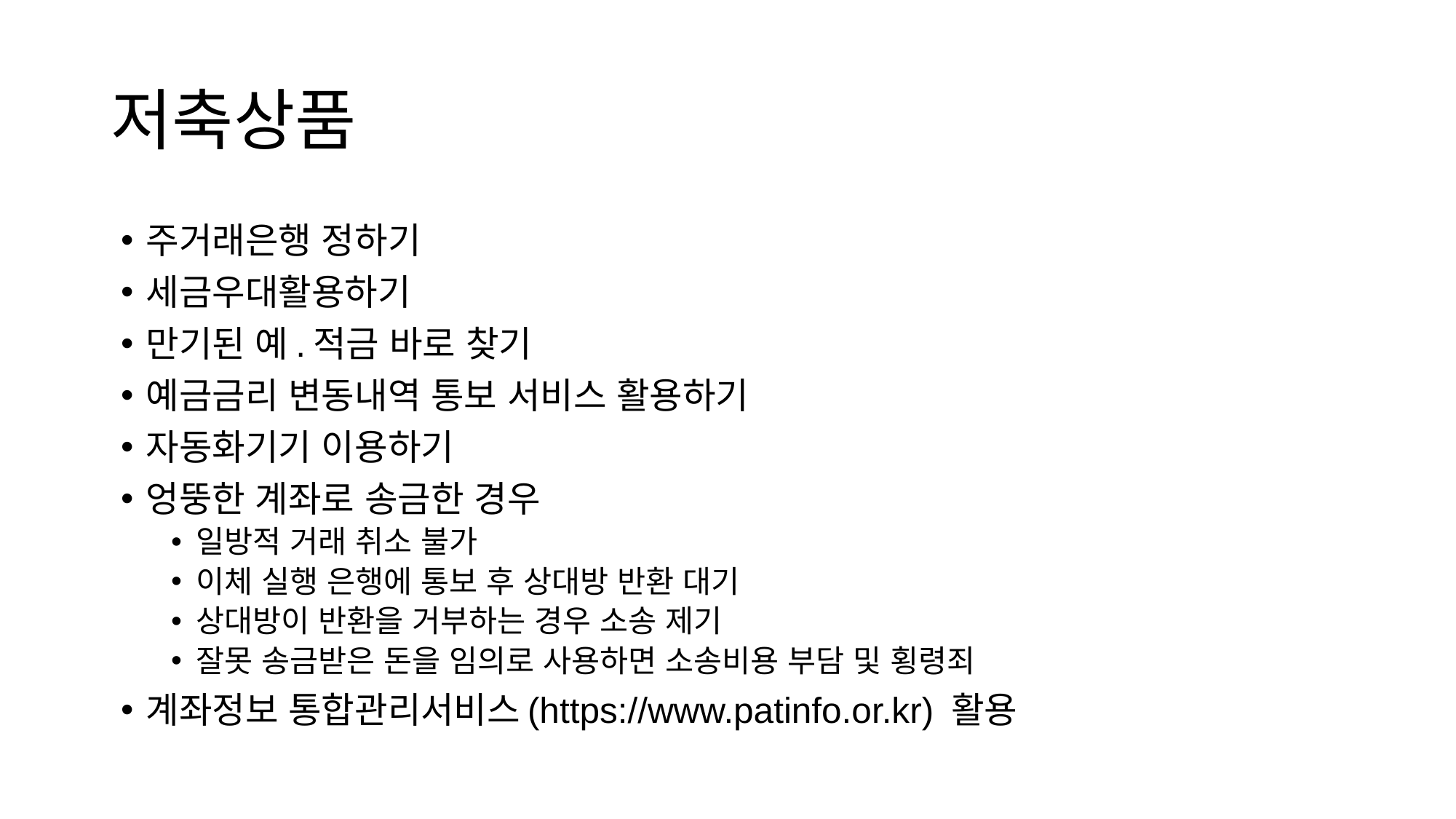

# 저축상품
주거래은행 정하기
세금우대활용하기
만기된 예.적금 바로 찾기
예금금리 변동내역 통보 서비스 활용하기
자동화기기 이용하기
엉뚱한 계좌로 송금한 경우
일방적 거래 취소 불가
이체 실행 은행에 통보 후 상대방 반환 대기
상대방이 반환을 거부하는 경우 소송 제기
잘못 송금받은 돈을 임의로 사용하면 소송비용 부담 및 횡령죄
계좌정보 통합관리서비스(https://www.patinfo.or.kr) 활용